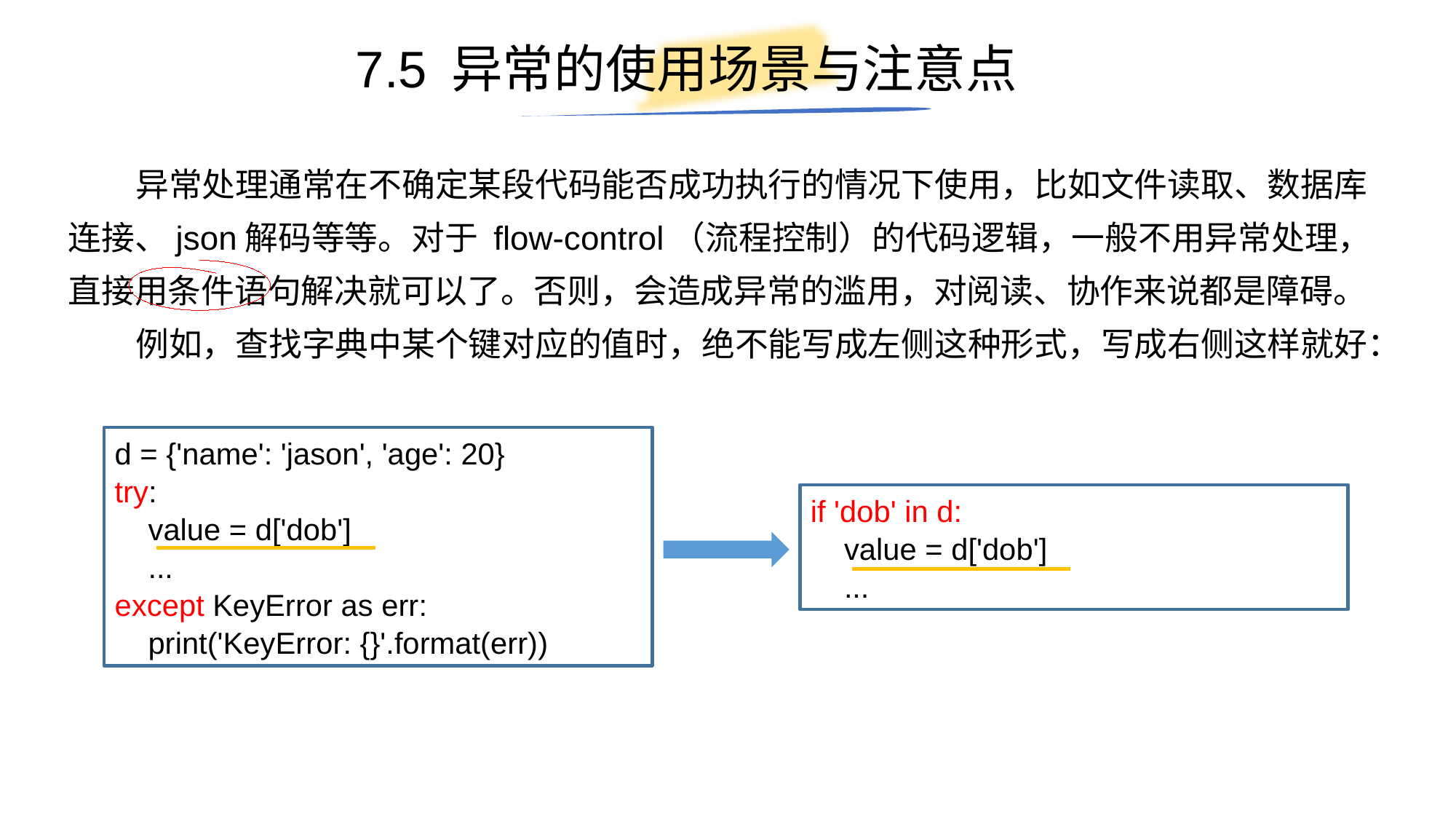

# 7.5 异常的使用场景与注意点

        异常处理通常在不确定某段代码能否成功执行的情况下使用，比如文件读取、数据库连接、json解码等等。对于 flow-control（流程控制）的代码逻辑，一般不用异常处理，直接用条件语句解决就可以了。否则，会造成异常的滥用，对阅读、协作来说都是障碍。
        例如，查找字典中某个键对应的值时，绝不能写成左侧这种形式，写成右侧这样就好：

d = {'name': 'jason', 'age': 20}
try:
    value = d['dob']
    ...
except KeyError as err:
    print('KeyError: {}'.format(err))
if 'dob' in d:
    value = d['dob']
    ...